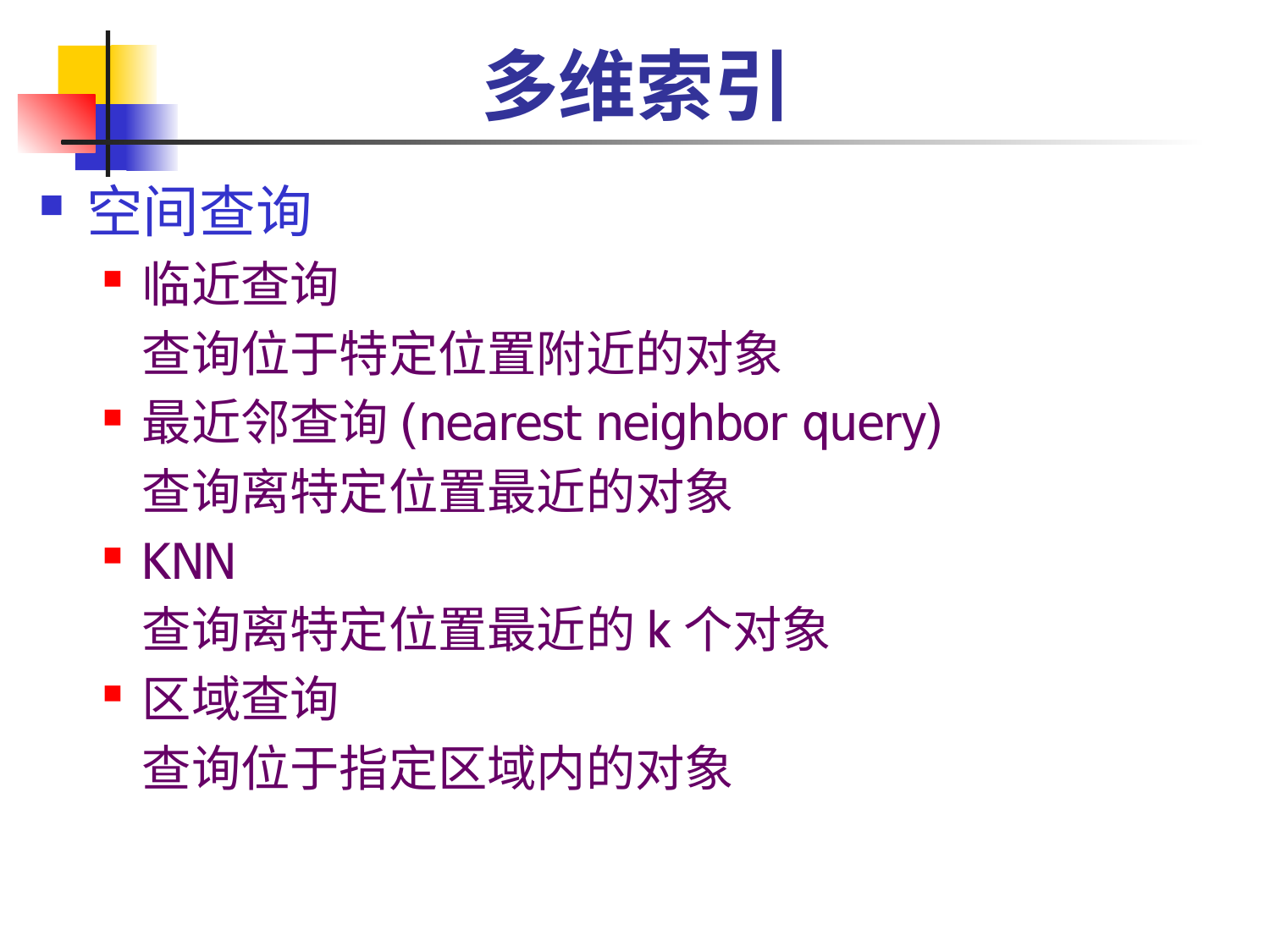

# 多维索引
空间查询
临近查询
	查询位于特定位置附近的对象
最近邻查询(nearest neighbor query)
	查询离特定位置最近的对象
KNN
	查询离特定位置最近的k个对象
区域查询
	查询位于指定区域内的对象